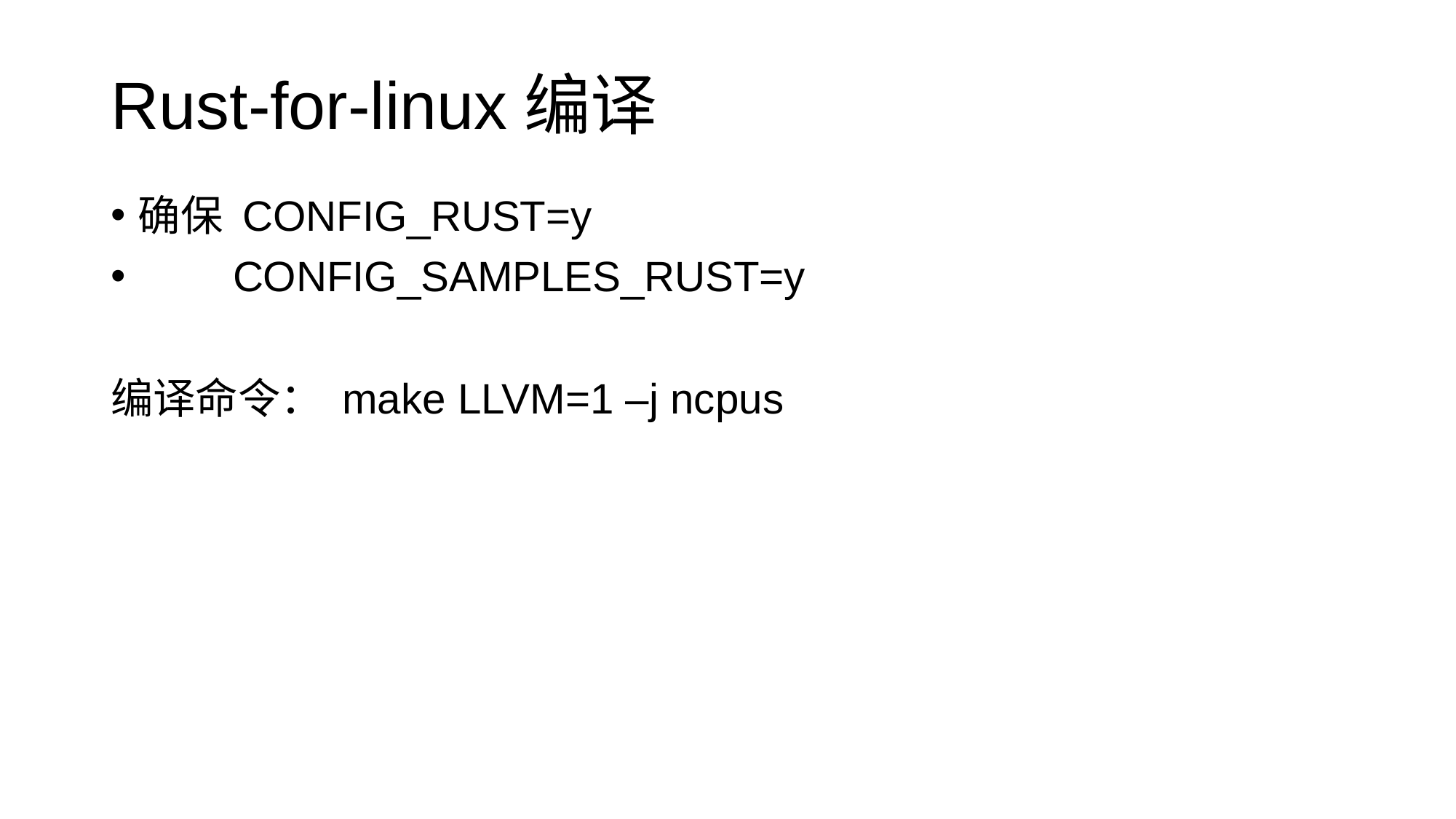

# Rust-for-linux编译
确保 CONFIG_RUST=y
        CONFIG_SAMPLES_RUST=y

编译命令： make LLVM=1 –j ncpus